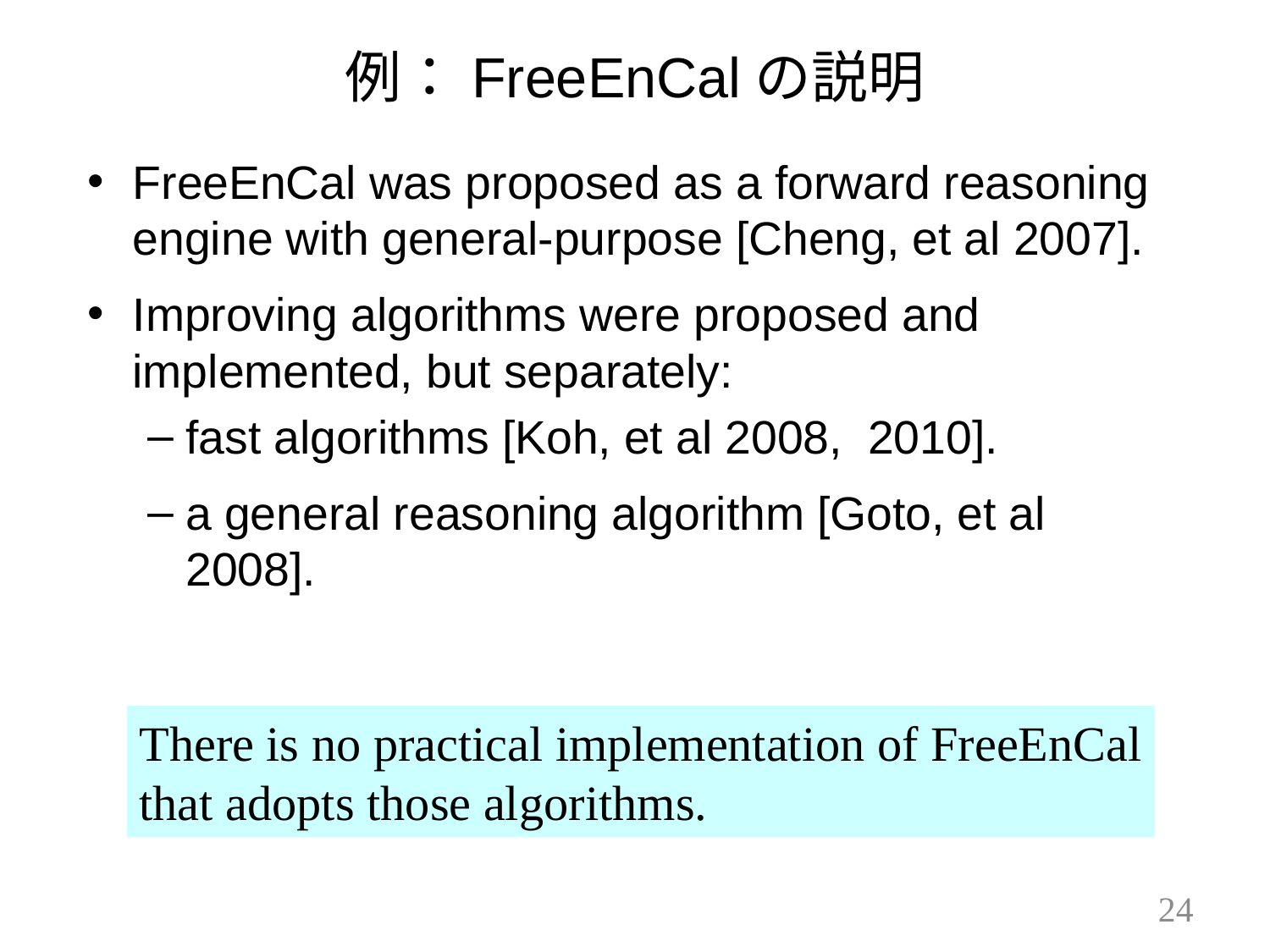

# 例：FreeEnCalの説明
FreeEnCal was proposed as a forward reasoning engine with general-purpose [Cheng, et al 2007].
Improving algorithms were proposed and implemented, but separately:
fast algorithms [Koh, et al 2008,  2010].
a general reasoning algorithm [Goto, et al 2008].

There is no practical implementation of FreeEnCal
that adopts those algorithms.
24